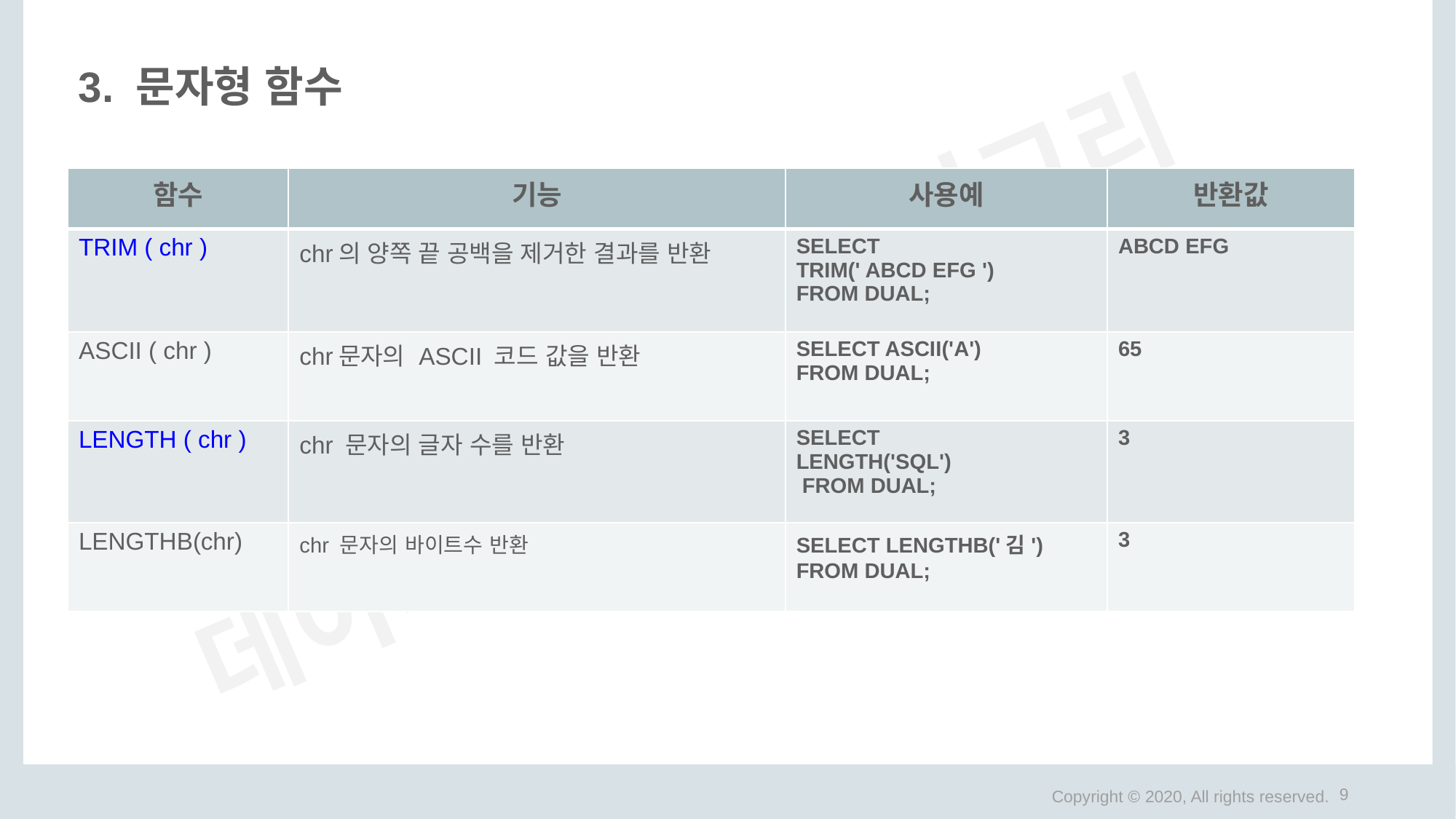

# 3. 문자형 함수
| 함수 | 기능 | 사용예 | 반환값 |
| --- | --- | --- | --- |
| TRIM ( chr ) | chr의 양쪽 끝 공백을 제거한 결과를 반환 | SELECT TRIM(' ABCD EFG ') FROM DUAL; | ABCD EFG |
| ASCII ( chr ) | chr문자의 ASCII 코드 값을 반환 | SELECT ASCII('A') FROM DUAL; | 65 |
| LENGTH ( chr ) | chr 문자의 글자 수를 반환 | SELECT LENGTH('SQL') FROM DUAL; | 3 |
| LENGTHB(chr) | chr 문자의 바이트수 반환 | SELECT LENGTHB('김') FROM DUAL; | 3 |